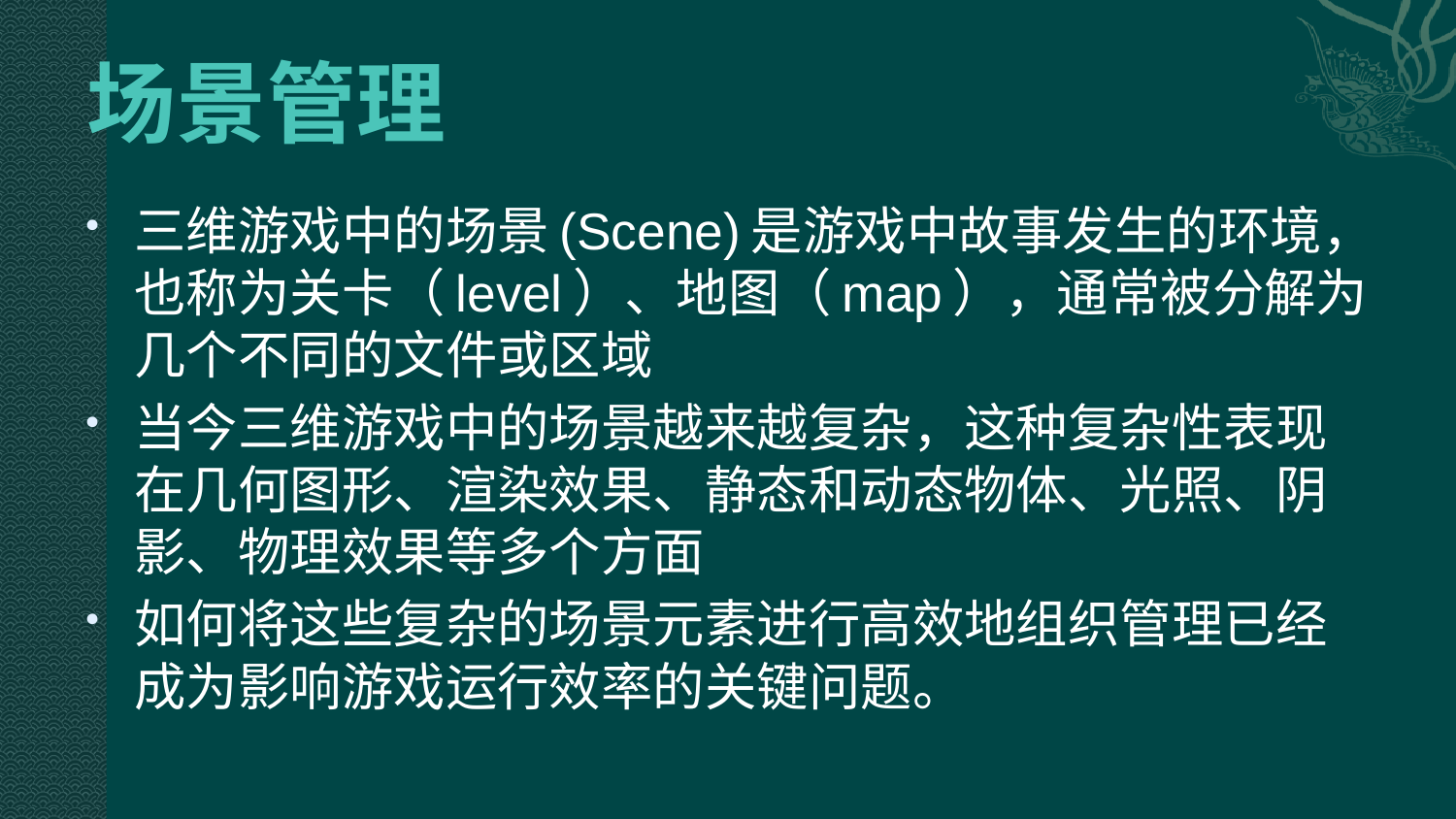

# 场景管理
三维游戏中的场景(Scene)是游戏中故事发生的环境，也称为关卡（level）、地图（map），通常被分解为几个不同的文件或区域
当今三维游戏中的场景越来越复杂，这种复杂性表现在几何图形、渲染效果、静态和动态物体、光照、阴影、物理效果等多个方面
如何将这些复杂的场景元素进行高效地组织管理已经成为影响游戏运行效率的关键问题。